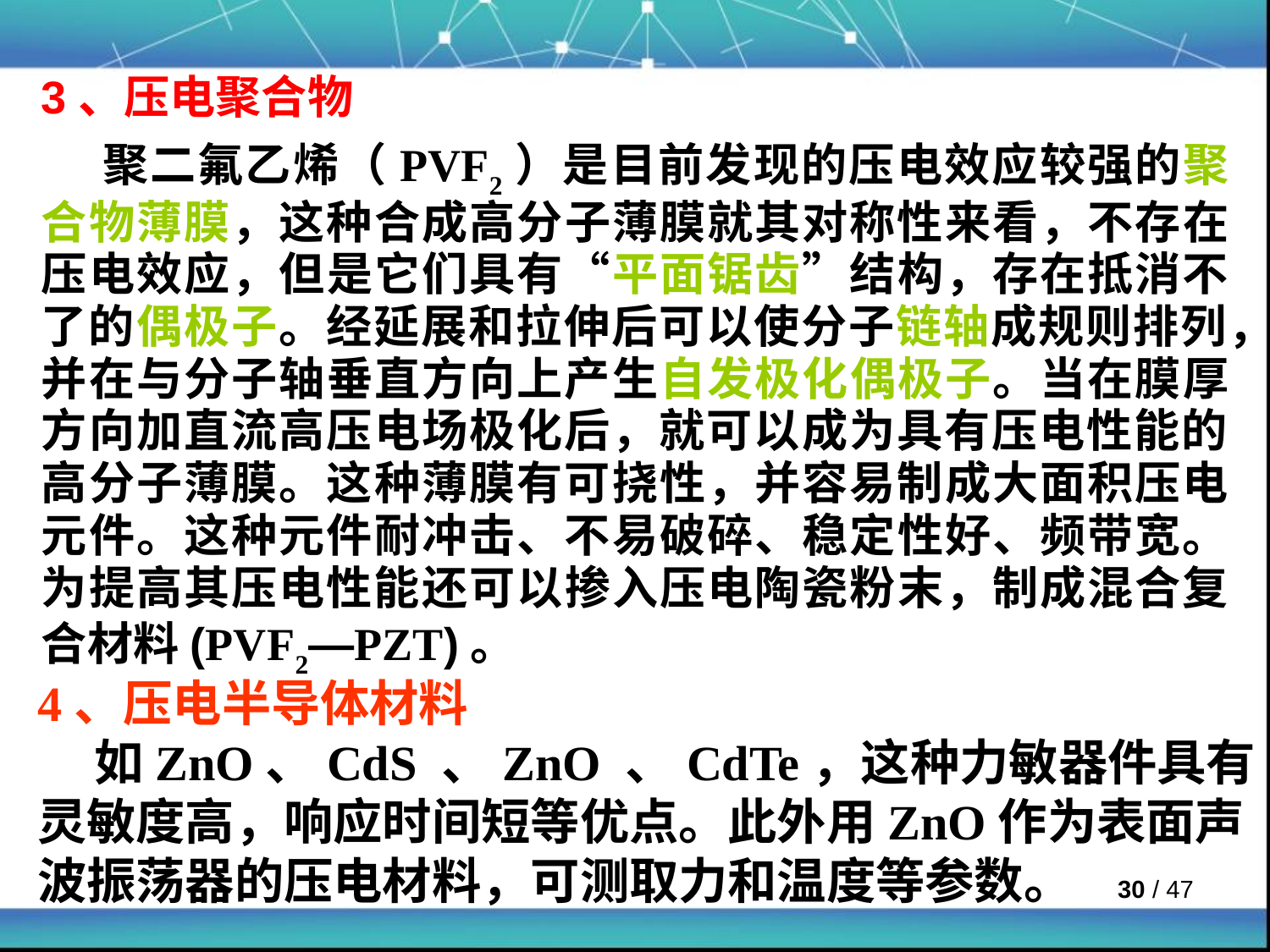

3、压电聚合物
    聚二氟乙烯（PVF2）是目前发现的压电效应较强的聚合物薄膜，这种合成高分子薄膜就其对称性来看，不存在压电效应，但是它们具有“平面锯齿”结构，存在抵消不了的偶极子。经延展和拉伸后可以使分子链轴成规则排列，并在与分子轴垂直方向上产生自发极化偶极子。当在膜厚方向加直流高压电场极化后，就可以成为具有压电性能的高分子薄膜。这种薄膜有可挠性，并容易制成大面积压电元件。这种元件耐冲击、不易破碎、稳定性好、频带宽。为提高其压电性能还可以掺入压电陶瓷粉末，制成混合复合材料(PVF2—PZT)。
4、压电半导体材料
    如ZnO、CdS 、ZnO 、CdTe，这种力敏器件具有灵敏度高，响应时间短等优点。此外用ZnO作为表面声波振荡器的压电材料，可测取力和温度等参数。
30 / 47